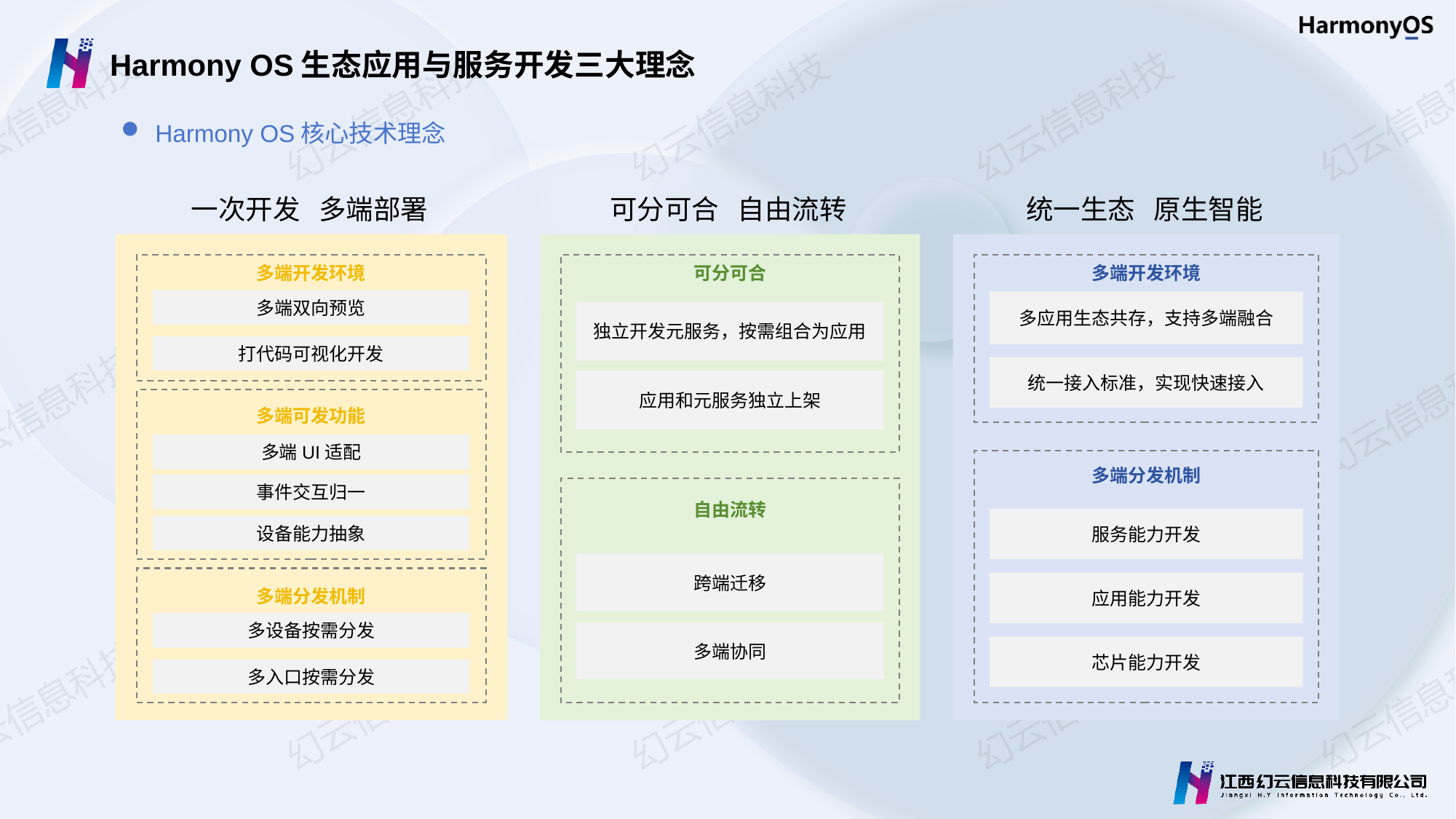

Harmony OS生态应用与服务开发三大理念
Harmony OS核心技术理念
一次开发   多端部署

多端开发环境
多端双向预览
打代码可视化开发

多端可发功能
多端UI适配
事件交互归一
设备能力抽象

多端分发机制
多设备按需分发
多入口按需分发
可分可合   自由流转

可分可合
独立开发元服务，按需组合为应用
应用和元服务独立上架

自由流转
跨端迁移
多端协同
统一生态   原生智能

多端开发环境
多应用生态共存，支持多端融合
统一接入标准，实现快速接入

多端分发机制
服务能力开发
应用能力开发
芯片能力开发